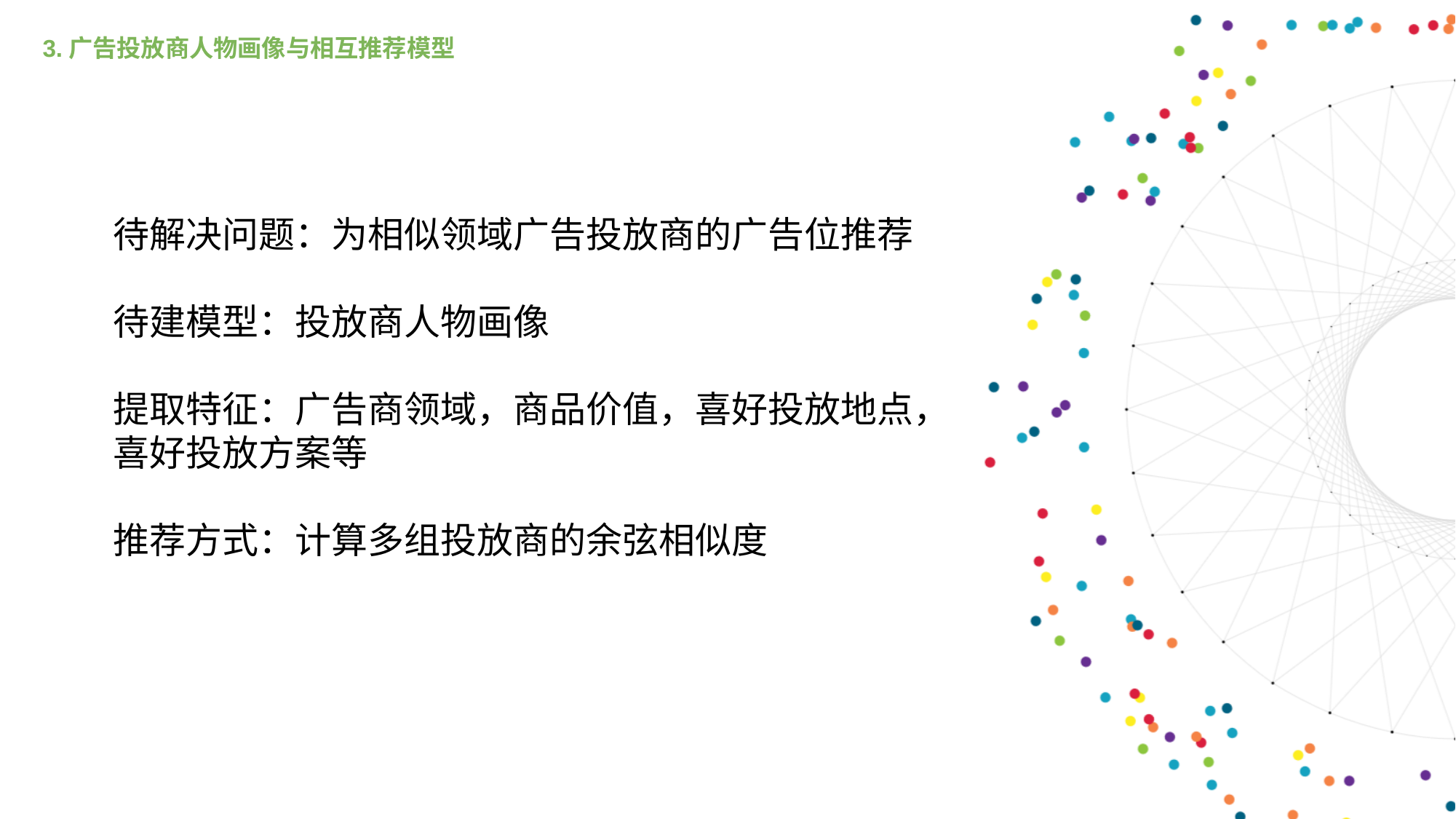

3.广告投放商人物画像与相互推荐模型

待解决问题：为相似领域广告投放商的广告位推荐

待建模型：投放商人物画像

提取特征：广告商领域，商品价值，喜好投放地点，喜好投放方案等

推荐方式：计算多组投放商的余弦相似度